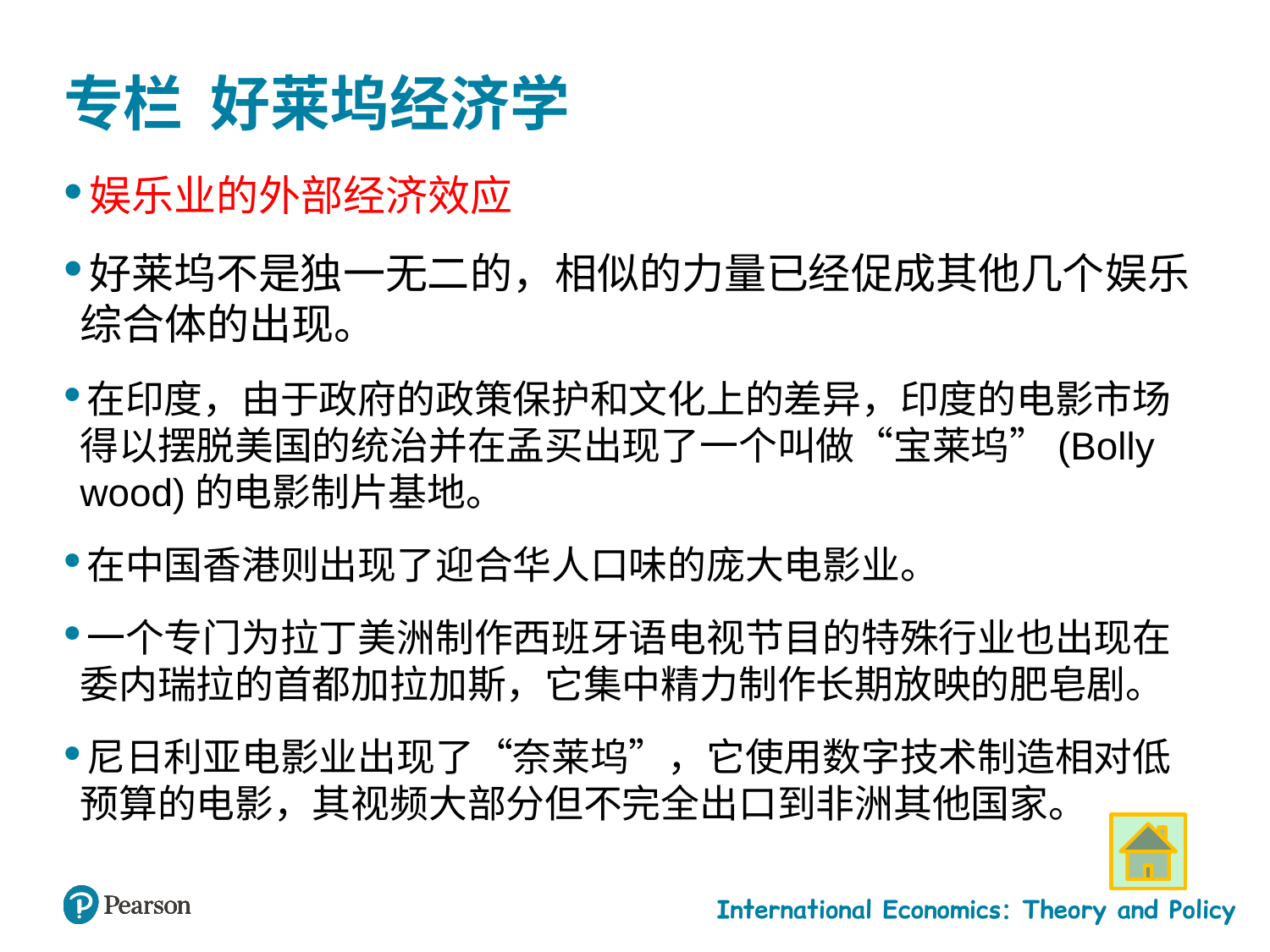

# 专栏  好莱坞经济学
娱乐业的外部经济效应
好莱坞不是独一无二的，相似的力量已经促成其他几个娱乐综合体的出现。
在印度，由于政府的政策保护和文化上的差异，印度的电影市场得以摆脱美国的统治并在孟买出现了一个叫做“宝莱坞”(Bolly wood)的电影制片基地。
在中国香港则出现了迎合华人口味的庞大电影业。
一个专门为拉丁美洲制作西班牙语电视节目的特殊行业也出现在委内瑞拉的首都加拉加斯，它集中精力制作长期放映的肥皂剧。
尼日利亚电影业出现了“奈莱坞”，它使用数字技术制造相对低预算的电影，其视频大部分但不完全出口到非洲其他国家。